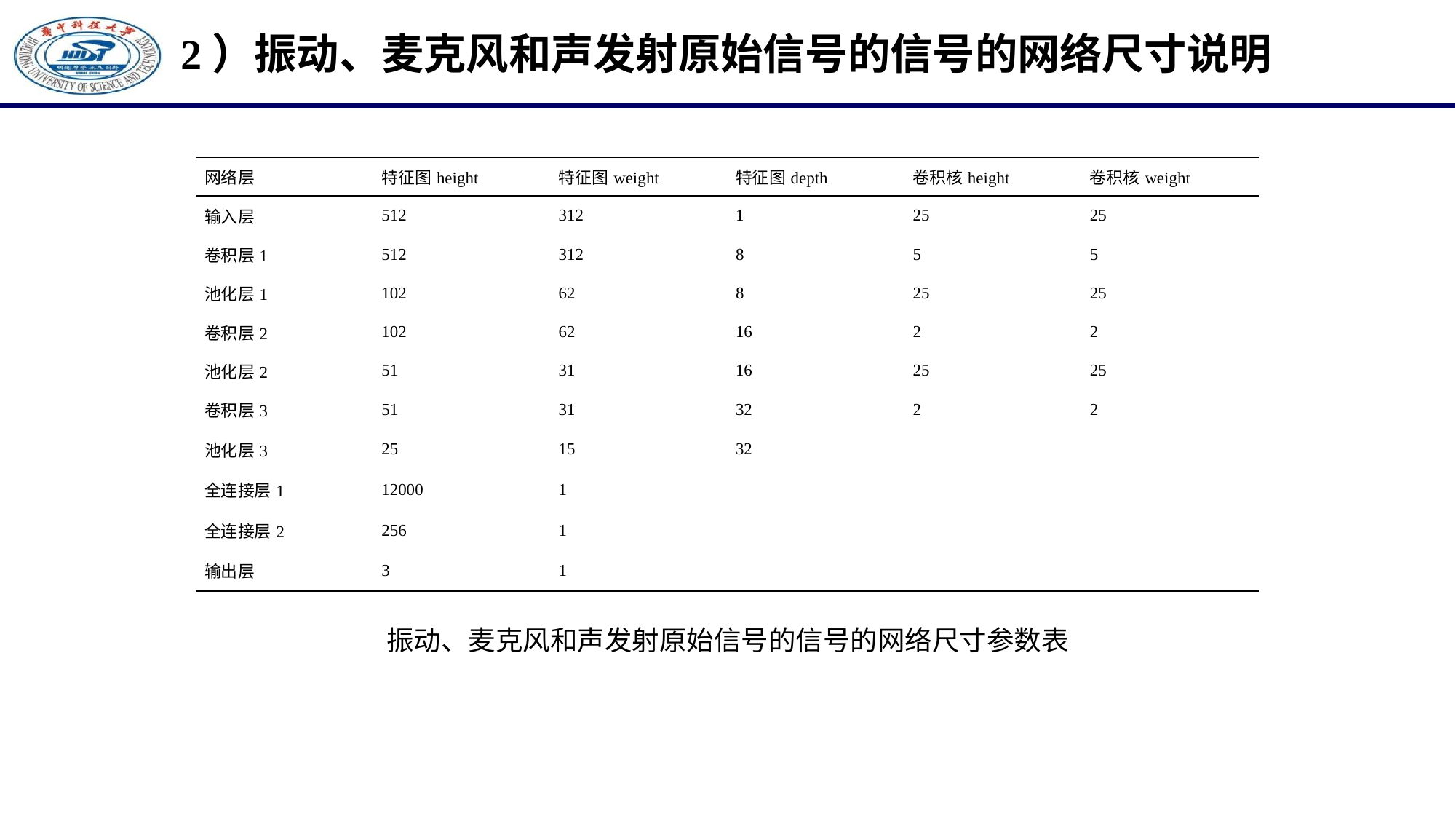

# 2）振动、麦克风和声发射原始信号的信号的网络尺寸说明
| 网络层 | 特征图height | 特征图weight | 特征图depth | 卷积核height | 卷积核weight |
| --- | --- | --- | --- | --- | --- |
| 输入层 | 512 | 312 | 1 | 25 | 25 |
| 卷积层1 | 512 | 312 | 8 | 5 | 5 |
| 池化层1 | 102 | 62 | 8 | 25 | 25 |
| 卷积层2 | 102 | 62 | 16 | 2 | 2 |
| 池化层2 | 51 | 31 | 16 | 25 | 25 |
| 卷积层3 | 51 | 31 | 32 | 2 | 2 |
| 池化层3 | 25 | 15 | 32 |  |  |
| 全连接层1 | 12000 | 1 |  |  |  |
| 全连接层2 | 256 | 1 |  |  |  |
| 输出层 | 3 | 1 |  |  |  |
振动、麦克风和声发射原始信号的信号的网络尺寸参数表